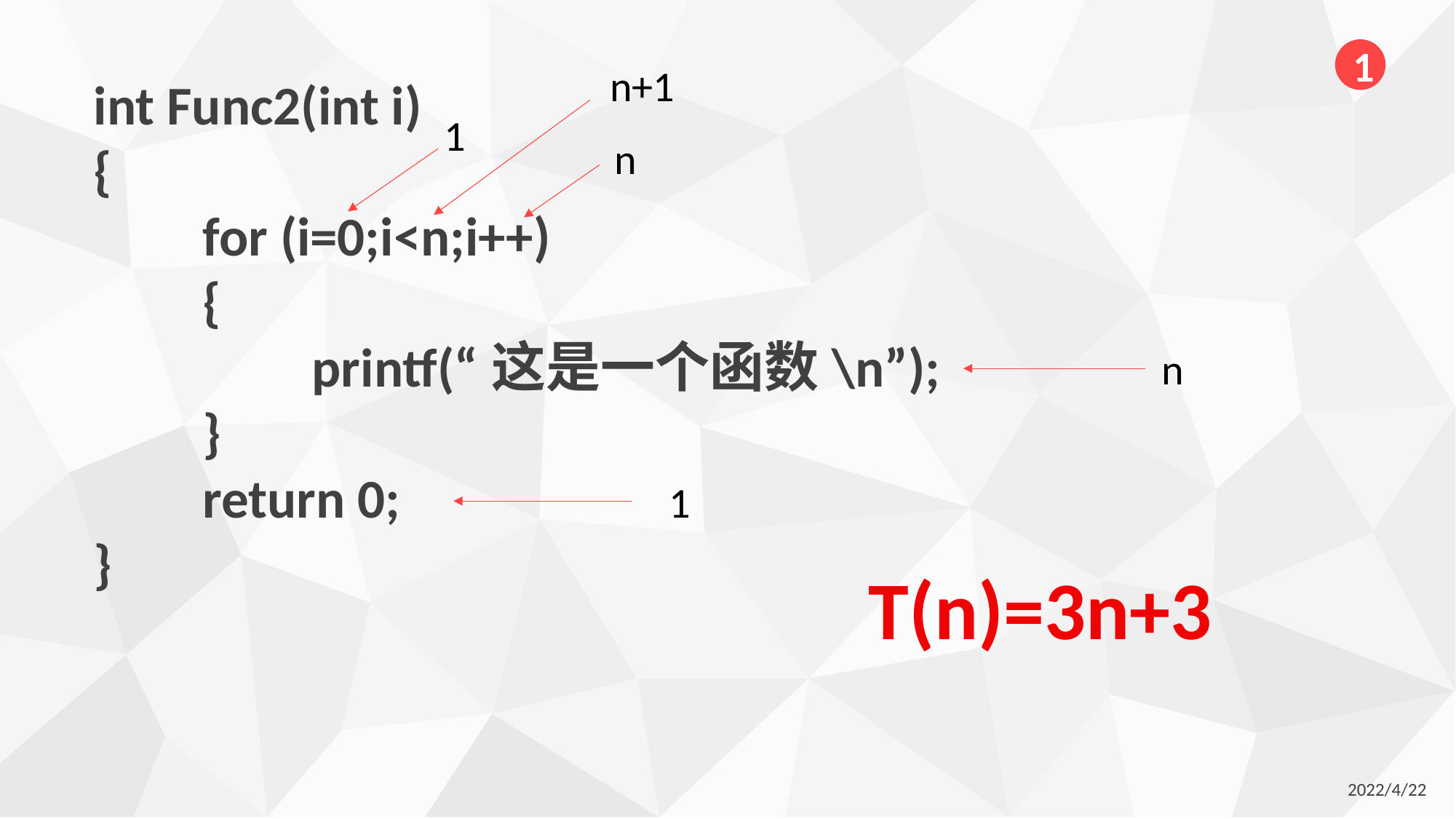

1
n+1
int Func2(int i)
{
	for (i=0;i<n;i++)
	{
		printf(“这是一个函数\n”);
	}
	return 0;
}
1
n
n
1
T(n)=3n+3
2022/4/22